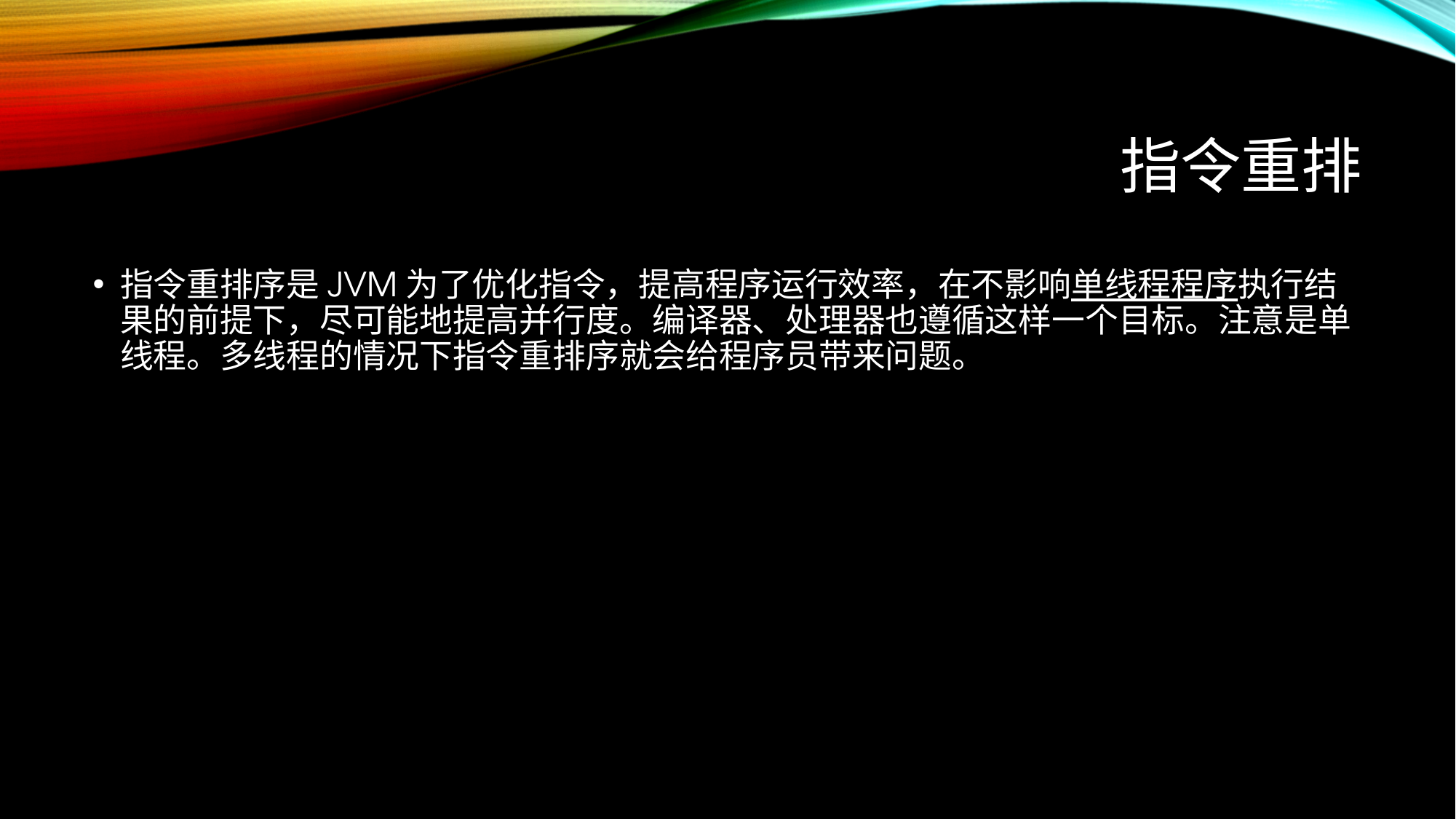

# 指令重排
指令重排序是JVM为了优化指令，提高程序运行效率，在不影响单线程程序执行结果的前提下，尽可能地提高并行度。编译器、处理器也遵循这样一个目标。注意是单线程。多线程的情况下指令重排序就会给程序员带来问题。